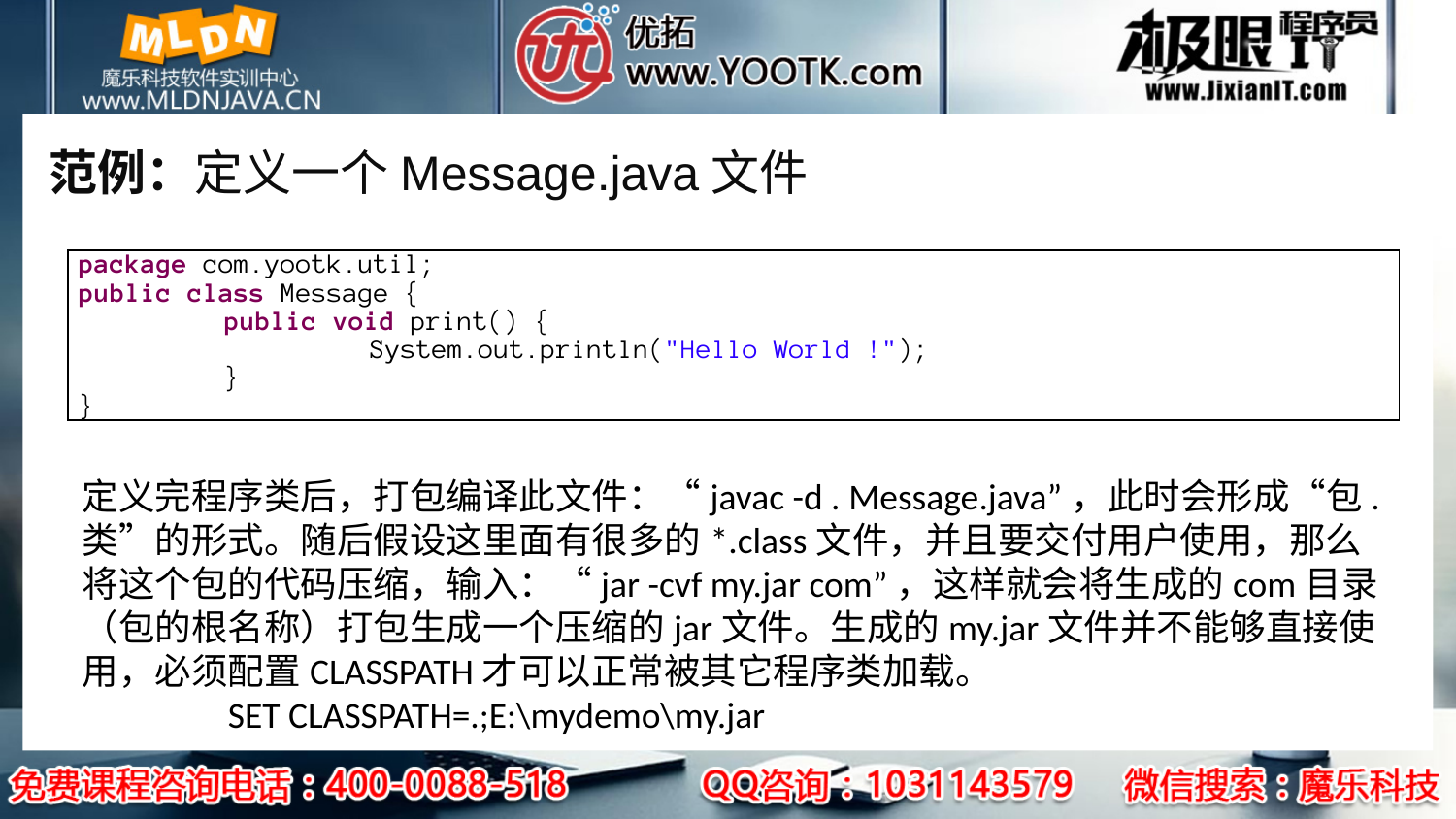

# 范例：定义一个Message.java文件
| package com.yootk.util; public class Message { public void print() { System.out.println("Hello World !"); } } |
| --- |
定义完程序类后，打包编译此文件：“javac -d . Message.java”，此时会形成“包.类”的形式。随后假设这里面有很多的*.class文件，并且要交付用户使用，那么将这个包的代码压缩，输入：“jar -cvf my.jar com”，这样就会将生成的com目录（包的根名称）打包生成一个压缩的jar文件。生成的my.jar文件并不能够直接使用，必须配置CLASSPATH才可以正常被其它程序类加载。
	SET CLASSPATH=.;E:\mydemo\my.jar